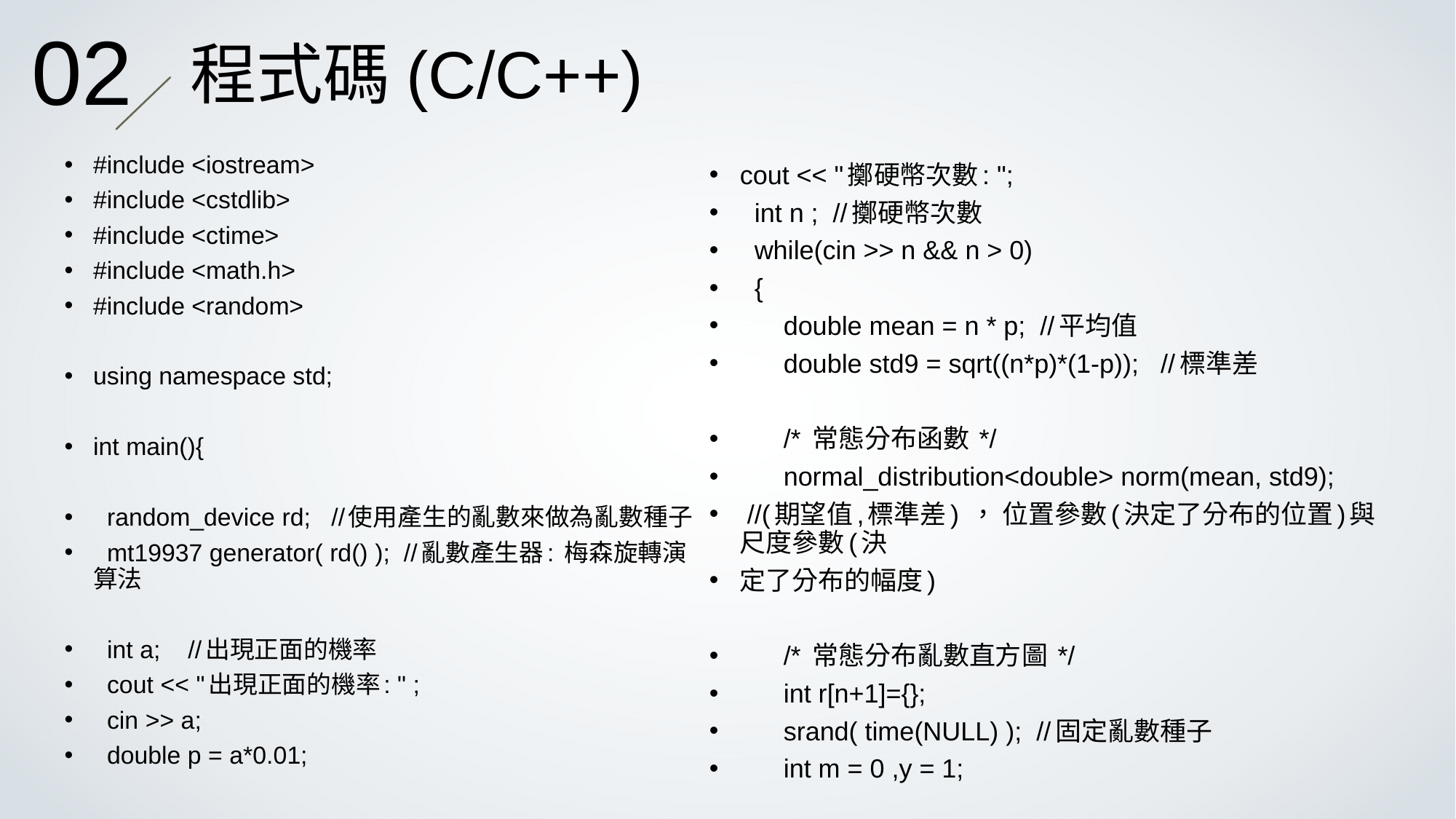

# 程式碼(C/C++)
02
#include <iostream>
#include <cstdlib>
#include <ctime>
#include <math.h>
#include <random>

using namespace std;

int main(){

  random_device rd;   //使用產生的亂數來做為亂數種子
  mt19937 generator( rd() );  //亂數產生器: 梅森旋轉演算法

  int a;    //出現正面的機率
  cout << "出現正面的機率: " ;
  cin >> a;
  double p = a*0.01;
cout << "擲硬幣次數: ";
  int n ;  //擲硬幣次數
  while(cin >> n && n > 0)
  {
      double mean = n * p;  //平均值
      double std9 = sqrt((n*p)*(1-p));   //標準差

      /* 常態分布函數 */
      normal_distribution<double> norm(mean, std9);
 //(期望值,標準差) ， 位置參數(決定了分布的位置)與尺度參數(決
定了分布的幅度)

      /* 常態分布亂數直方圖 */
      int r[n+1]={};
      srand( time(NULL) );  //固定亂數種子
      int m = 0 ,y = 1;